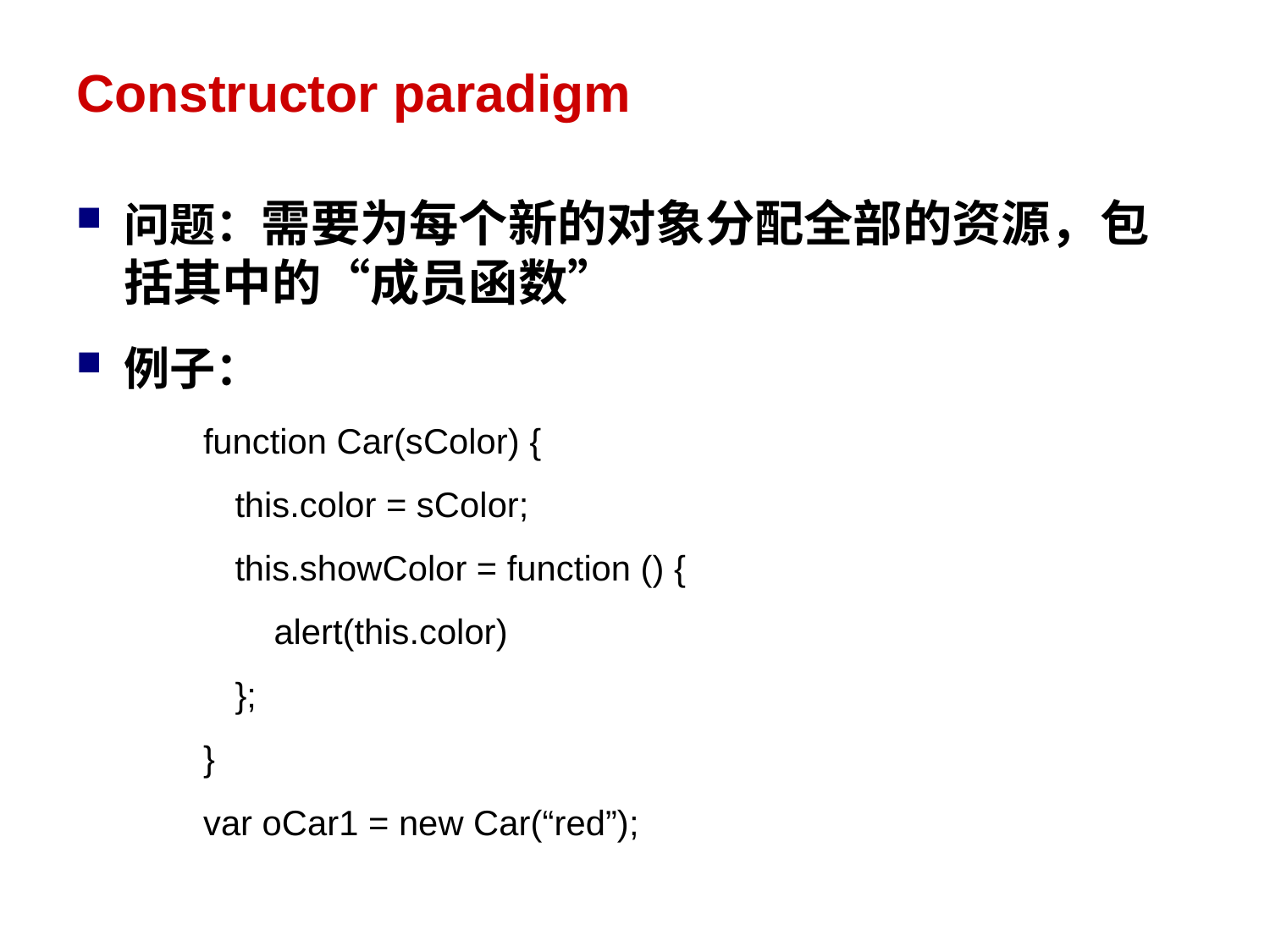

# Constructor paradigm
问题：需要为每个新的对象分配全部的资源，包括其中的“成员函数”
例子：
function Car(sColor) {
	this.color = sColor;
	this.showColor = function () {
	    alert(this.color)
	};
}
var oCar1 = new Car(“red”);